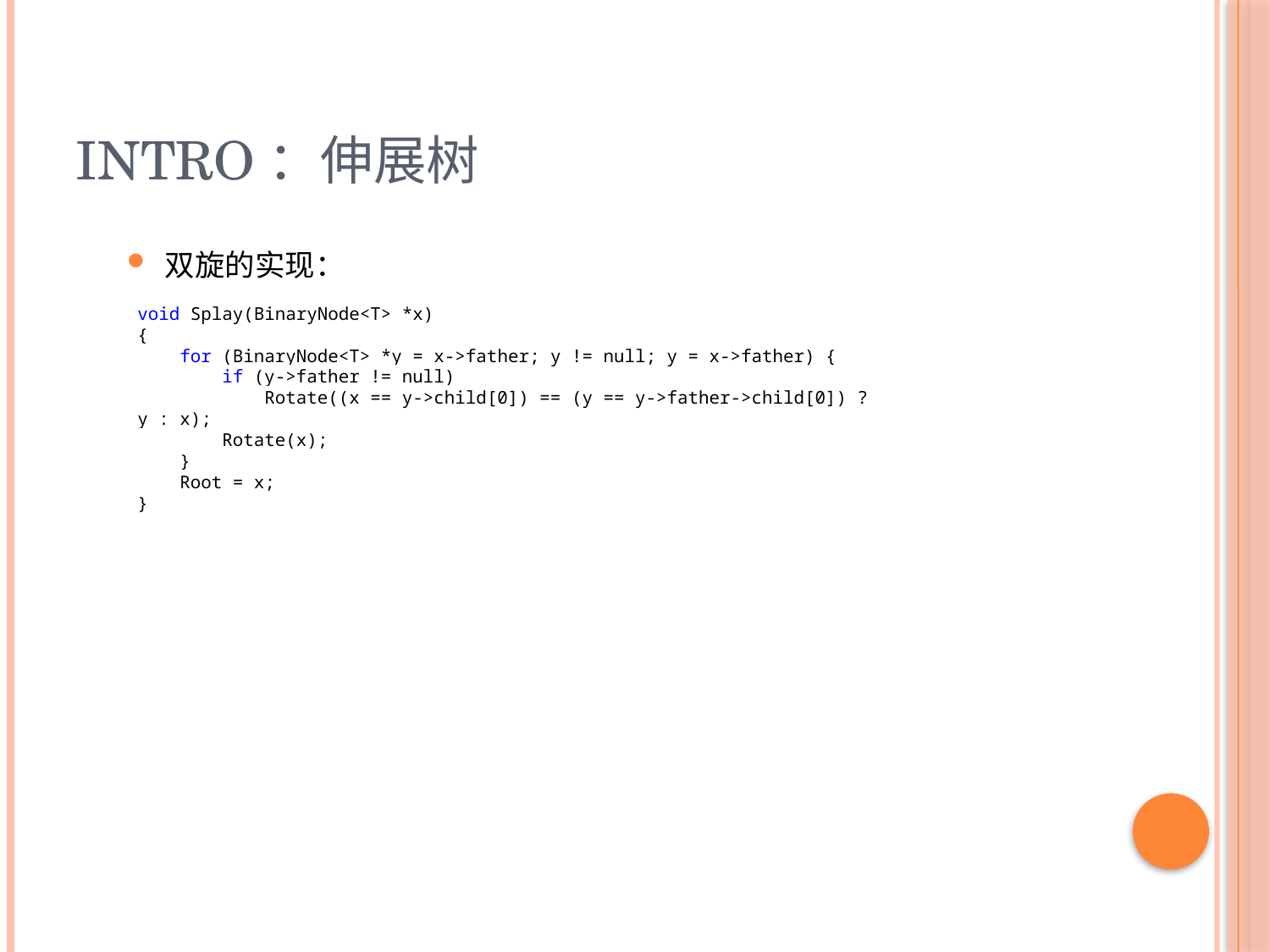

# Intro：伸展树
双旋的实现：
void Splay(BinaryNode<T> *x)
{
    for (BinaryNode<T> *y = x->father; y != null; y = x->father) {
        if (y->father != null)
            Rotate((x == y->child[0]) == (y == y->father->child[0]) ? y : x);
        Rotate(x);
    }
    Root = x;
}